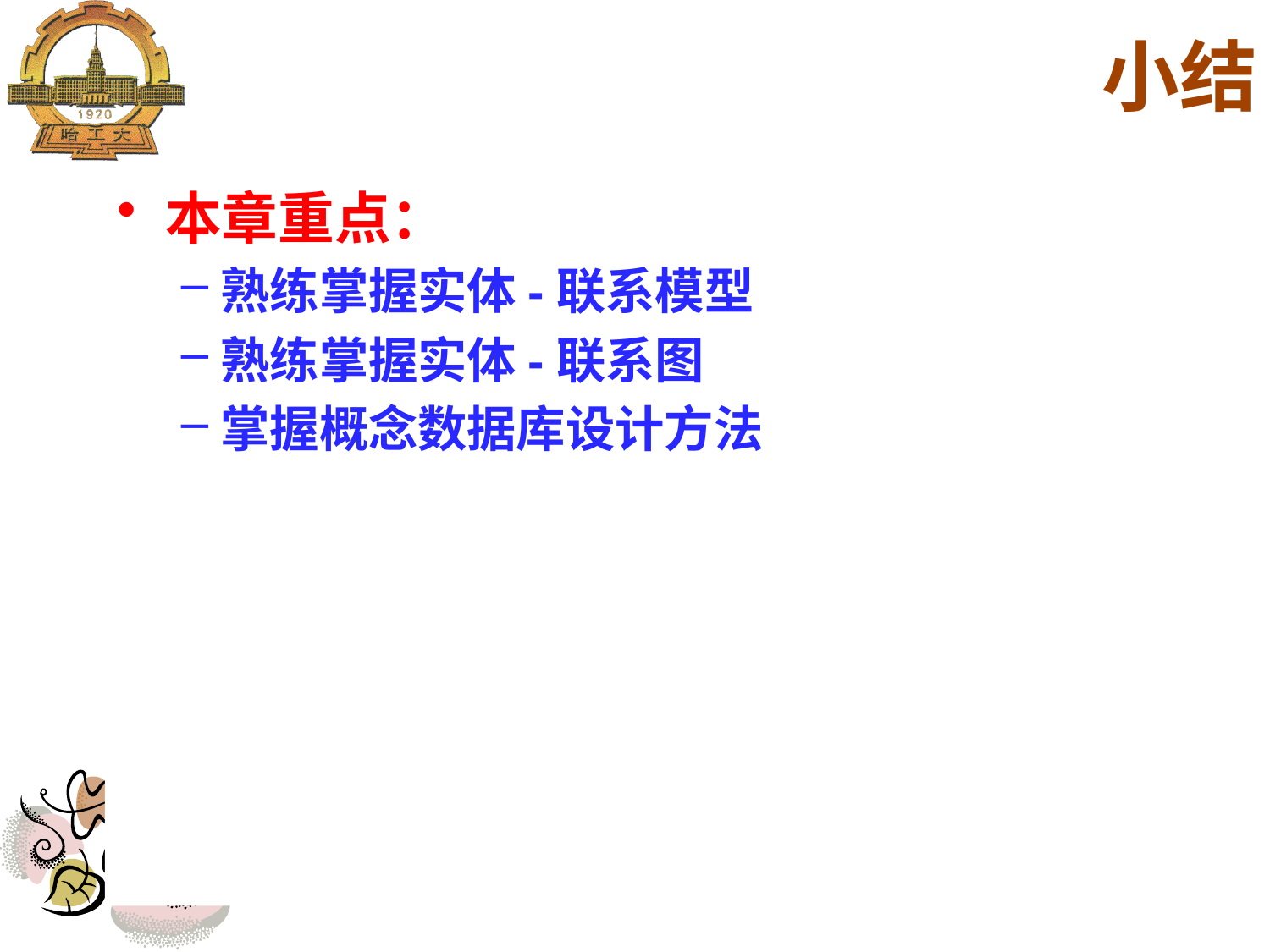

小结
本章重点：
熟练掌握实体-联系模型
熟练掌握实体-联系图
掌握概念数据库设计方法